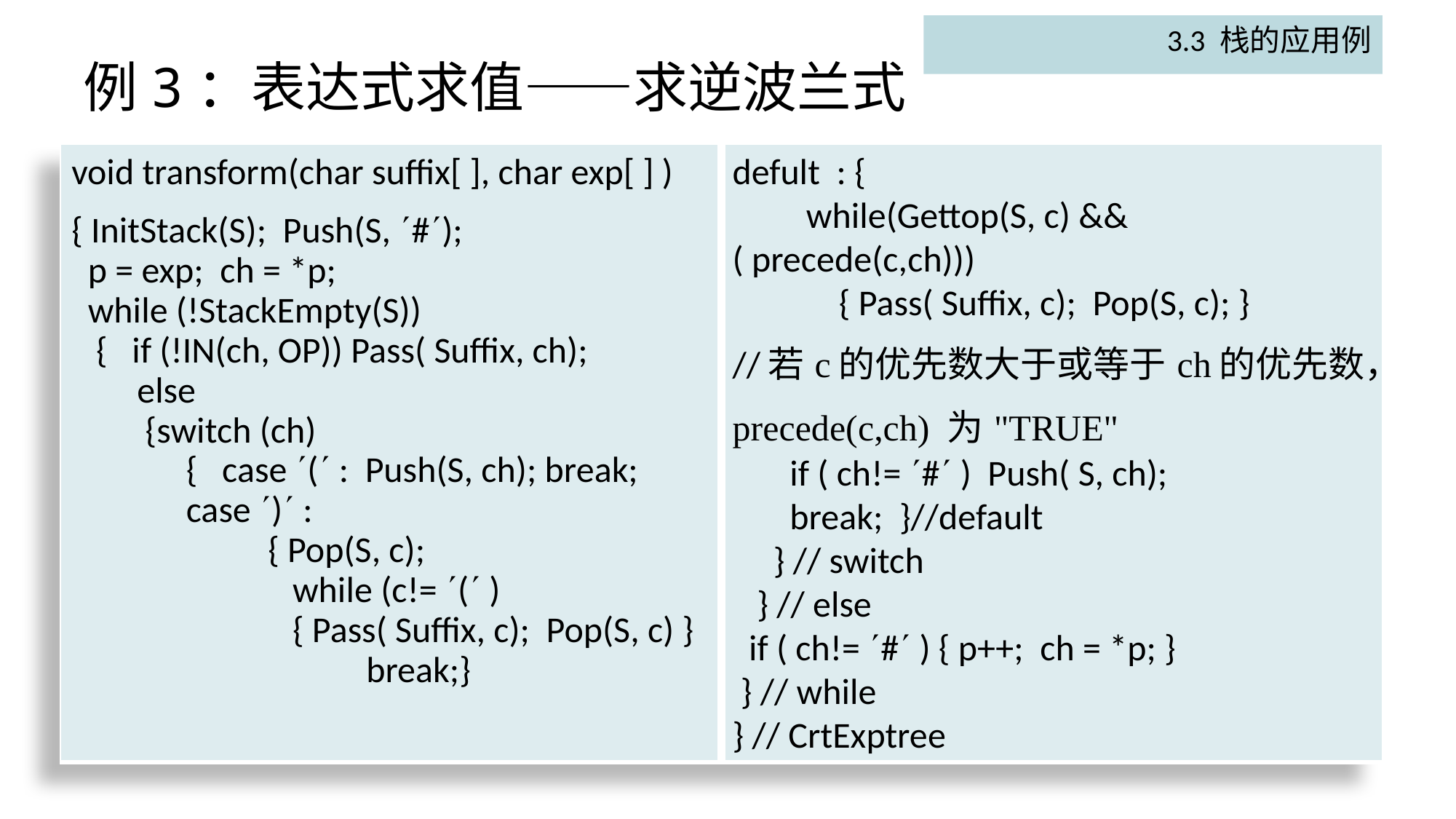

3.3 栈的应用例

# 例3：表达式求值——求逆波兰式
| void transform(char suffix[ ], char exp[ ] ) { InitStack(S); Push(S, ′#′); p = exp; ch = \*p; while (!StackEmpty(S)) { if (!IN(ch, OP)) Pass( Suffix, ch); else {switch (ch) { case ′(′ : Push(S, ch); break; case ′)′ : { Pop(S, c); while (c!= ′(′ ) { Pass( Suffix, c); Pop(S, c) } break;} | defult : { while(Gettop(S, c) && ( precede(c,ch))) { Pass( Suffix, c); Pop(S, c); } //若c的优先数大于或等于ch的优先数，precede(c,ch) 为"TRUE" if ( ch!= ′#′ ) Push( S, ch); break; }//default } // switch } // else if ( ch!= ′#′ ) { p++; ch = \*p; } } // while } // CrtExptree |
| --- | --- |